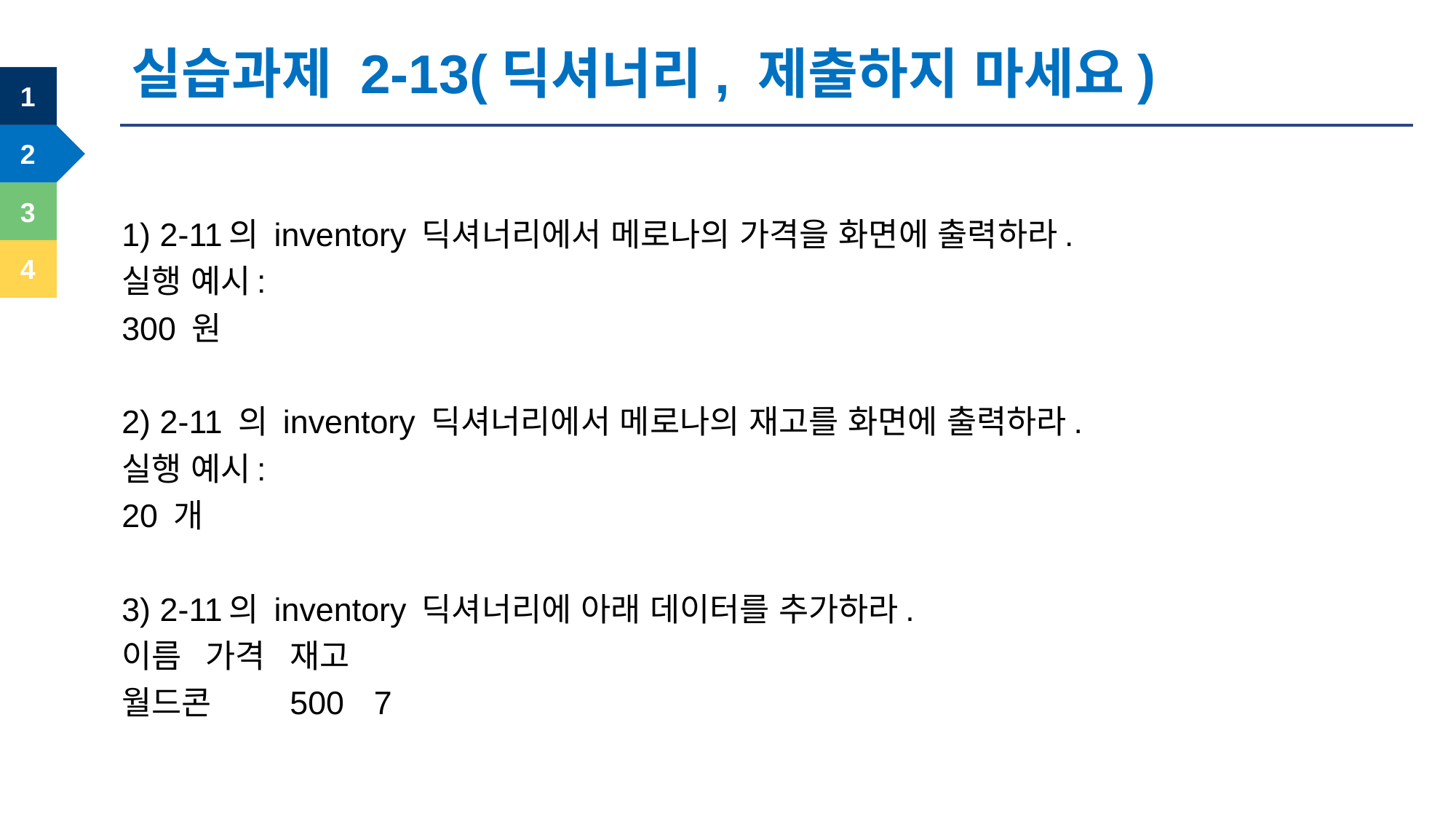

실습과제 2-13(딕셔너리, 제출하지 마세요)
1) 2-11의 inventory 딕셔너리에서 메로나의 가격을 화면에 출력하라.
실행 예시:
300 원

2) 2-11 의 inventory 딕셔너리에서 메로나의 재고를 화면에 출력하라.
실행 예시:
20 개

3) 2-11의 inventory 딕셔너리에 아래 데이터를 추가하라.
이름	가격	재고
월드콘	500	7